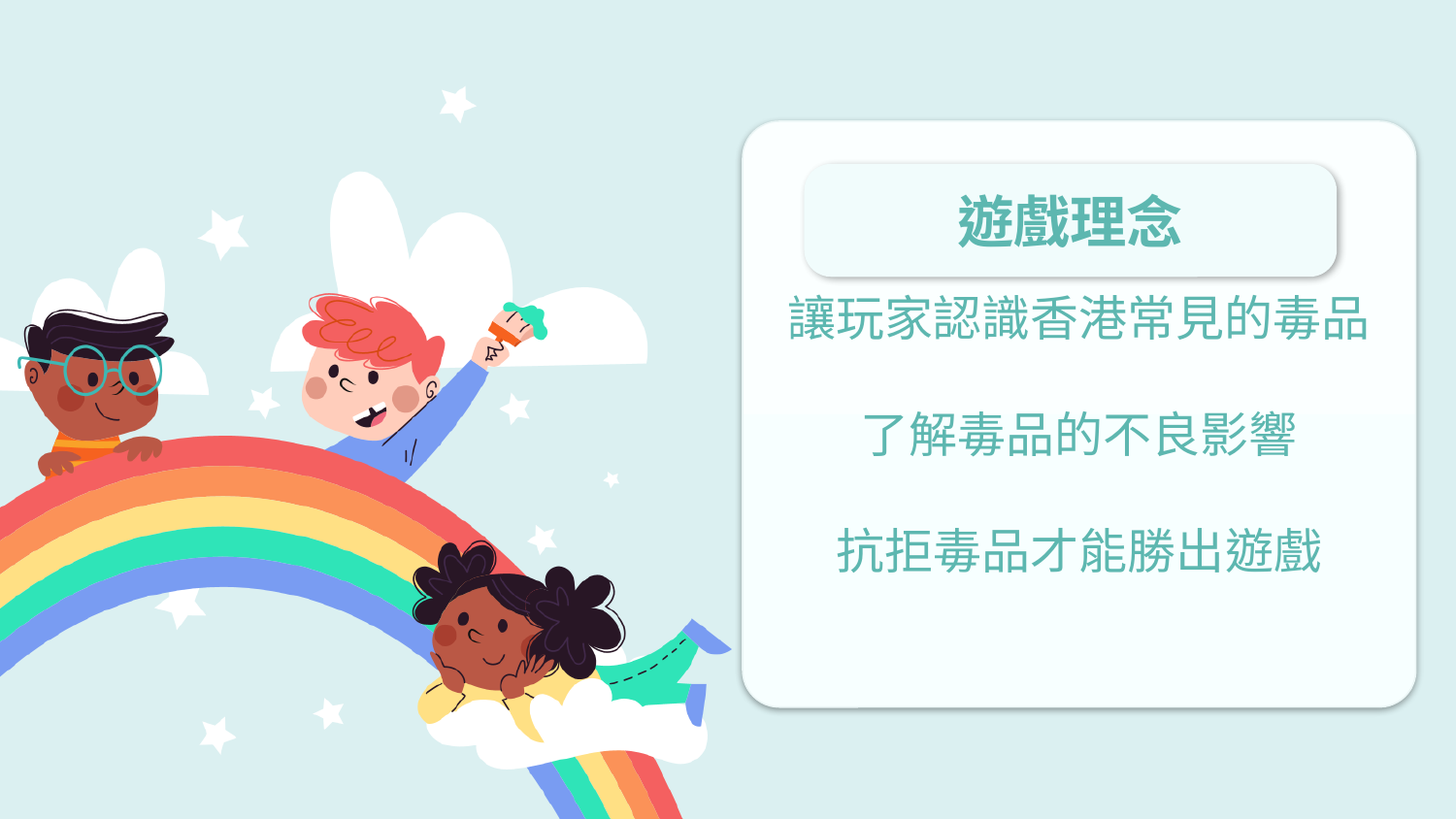

讓玩家認識香港常見的毒品
了解毒品的不良影響
抗拒毒品才能勝出遊戲

遊戲理念